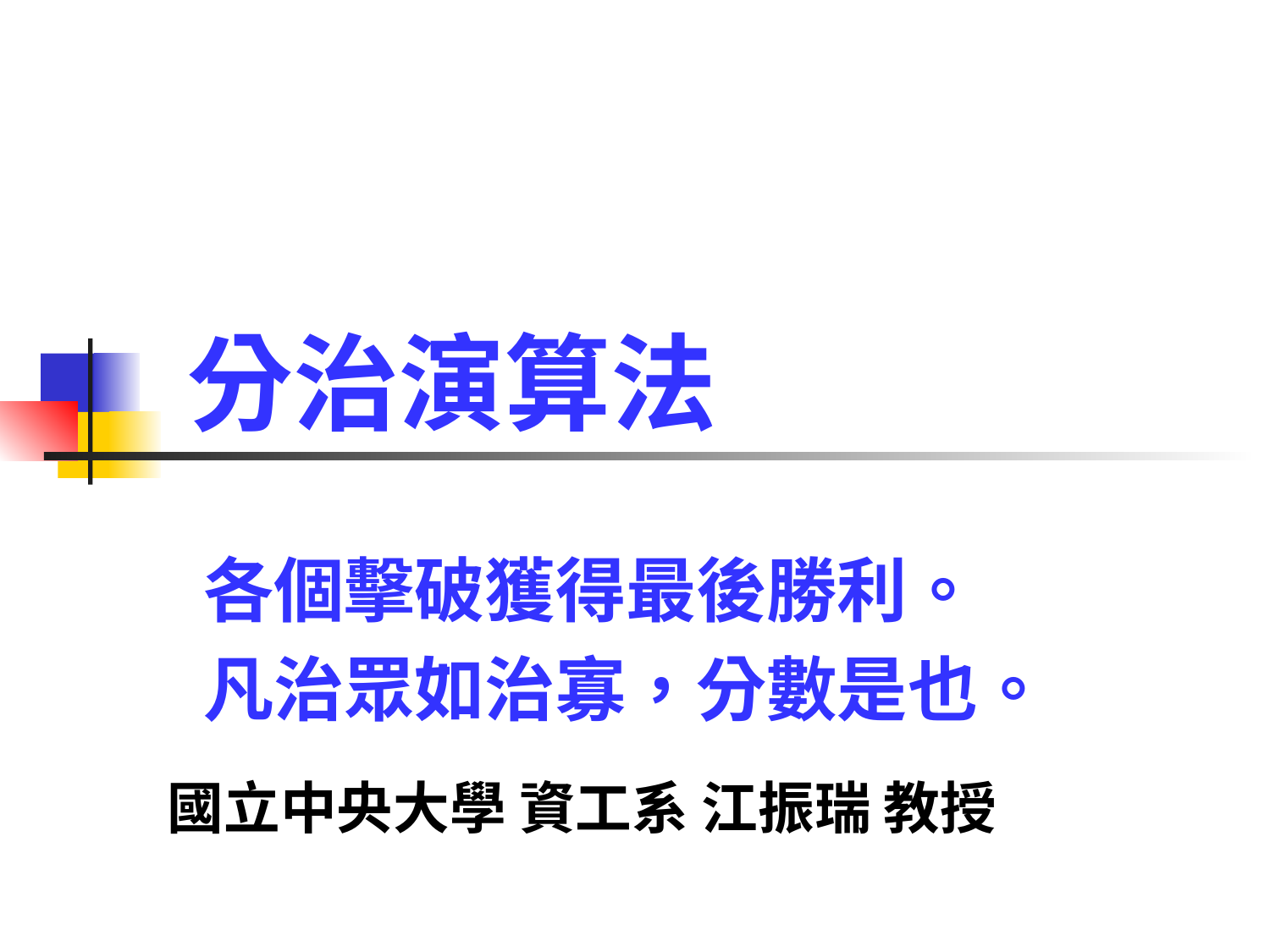

# 分治演算法
各個擊破獲得最後勝利。
凡治眾如治寡，分數是也。
國立中央大學 資工系 江振瑞 教授